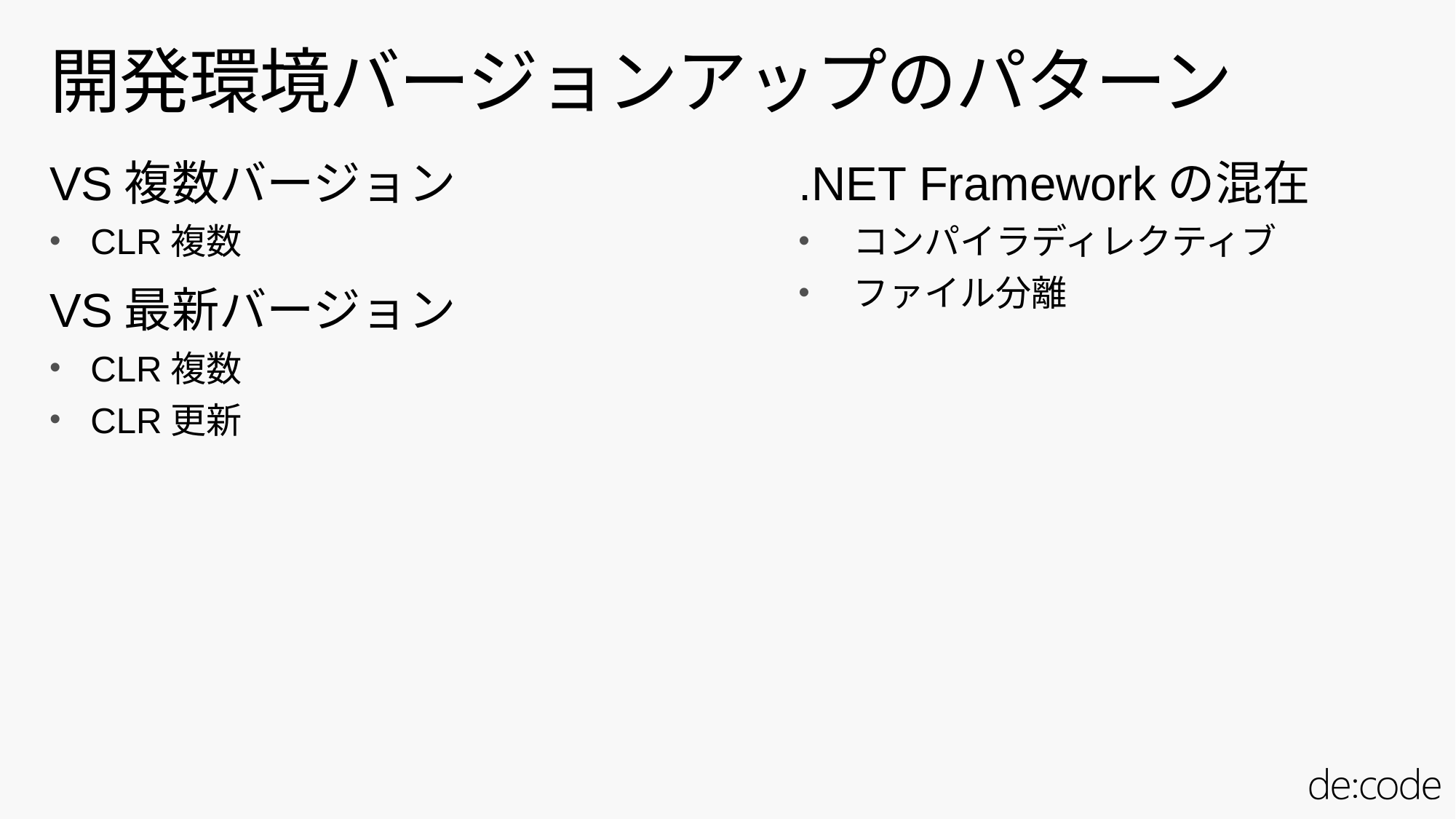

# 開発環境バージョンアップのパターン
VS複数バージョン
CLR複数
VS最新バージョン
CLR複数
CLR更新
.NET Frameworkの混在
コンパイラディレクティブ
ファイル分離